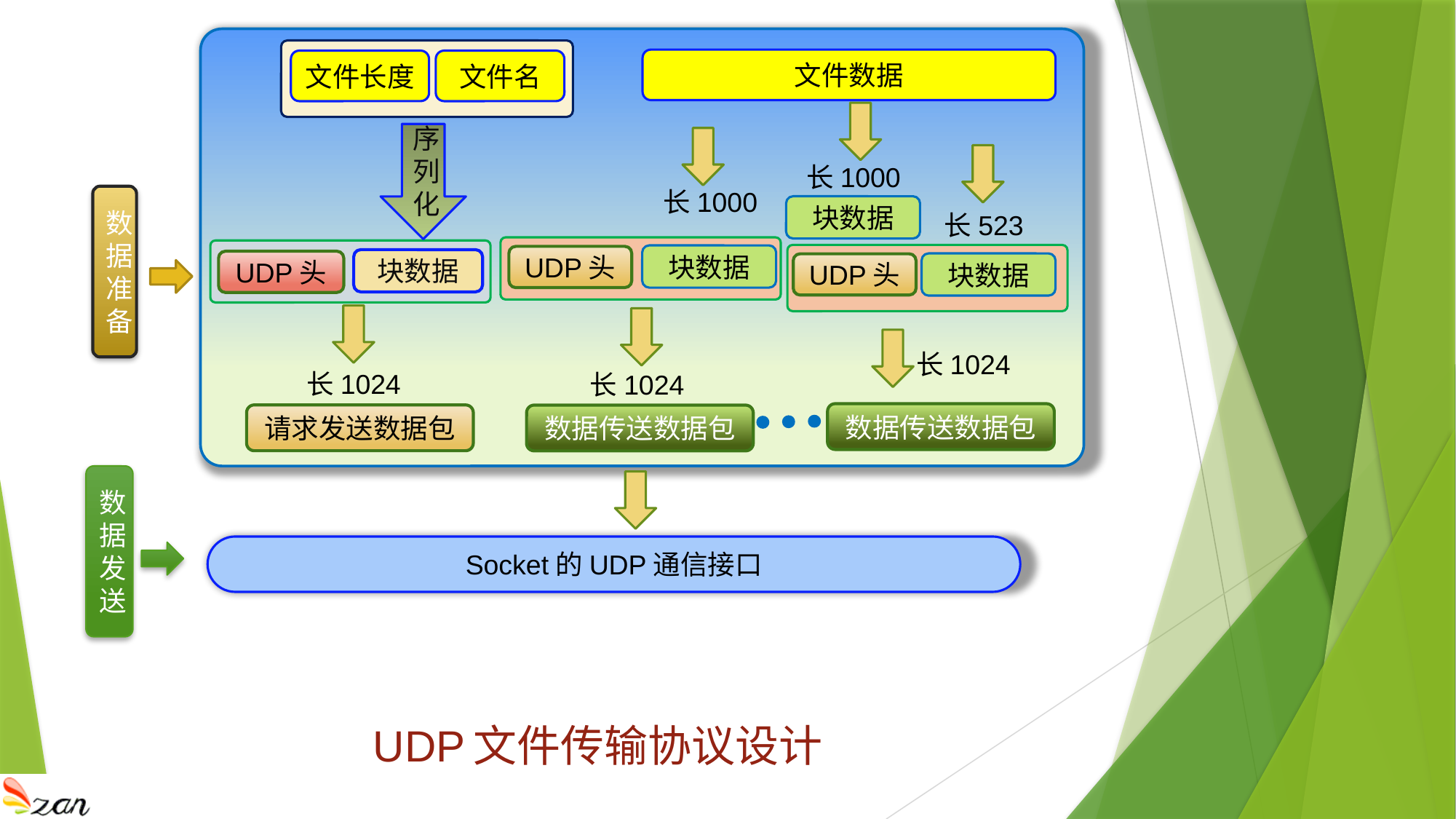

文件数据
文件长度
文件名

序列化

长1000
长1000
数据准备
块数据
长523

块数据
UDP头
块数据
UDP头
块数据
UDP头

长1024
长1024
长1024
数据传送数据包
请求发送数据包
数据传送数据包
数据发送

Socket的UDP通信接口

UDP文件传输协议设计